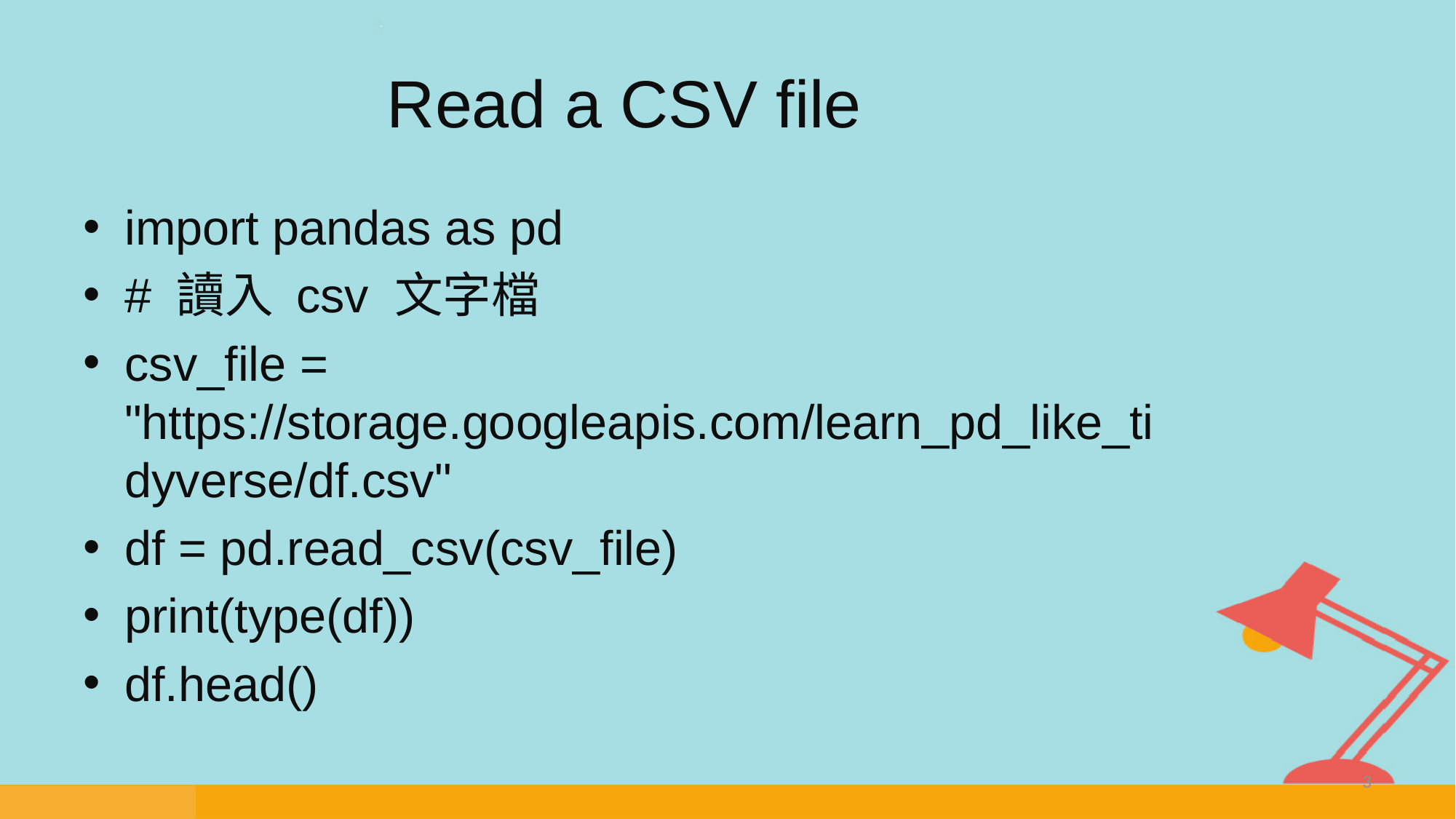

# Read a CSV file
import pandas as pd
# 讀入 csv 文字檔
csv_file = "https://storage.googleapis.com/learn_pd_like_tidyverse/df.csv"
df = pd.read_csv(csv_file)
print(type(df))
df.head()
3